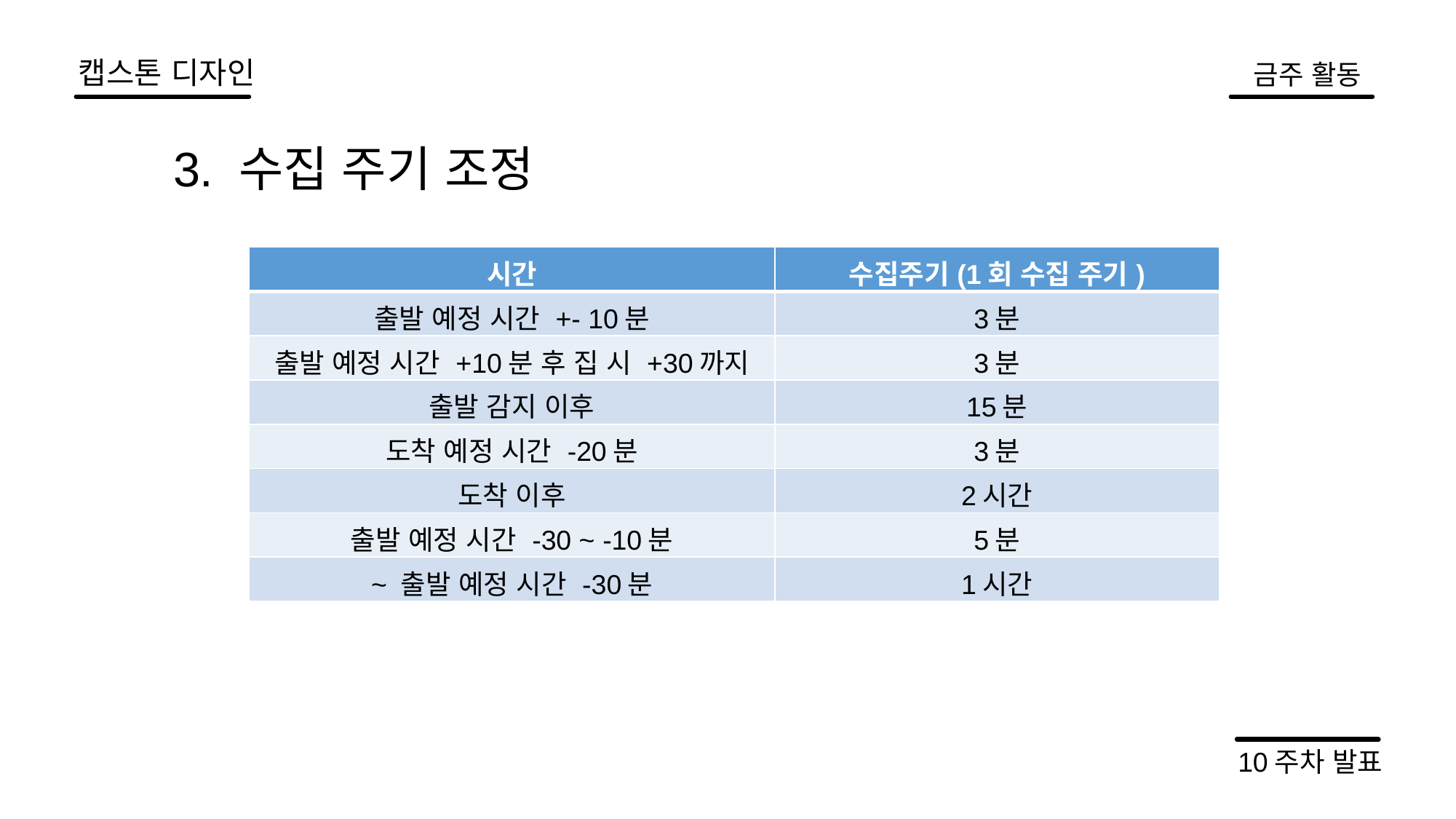

캡스톤 디자인
금주 활동
3. 수집 주기 조정
| 시간 | 수집주기(1회 수집 주기) |
| --- | --- |
| 출발 예정 시간 +- 10분 | 3분 |
| 출발 예정 시간 +10분 후 집 시 +30까지 | 3분 |
| 출발 감지 이후 | 15분 |
| 도착 예정 시간 -20분 | 3분 |
| 도착 이후 | 2시간 |
| 출발 예정 시간 -30 ~ -10분 | 5분 |
| ~ 출발 예정 시간 -30분 | 1시간 |
10주차 발표